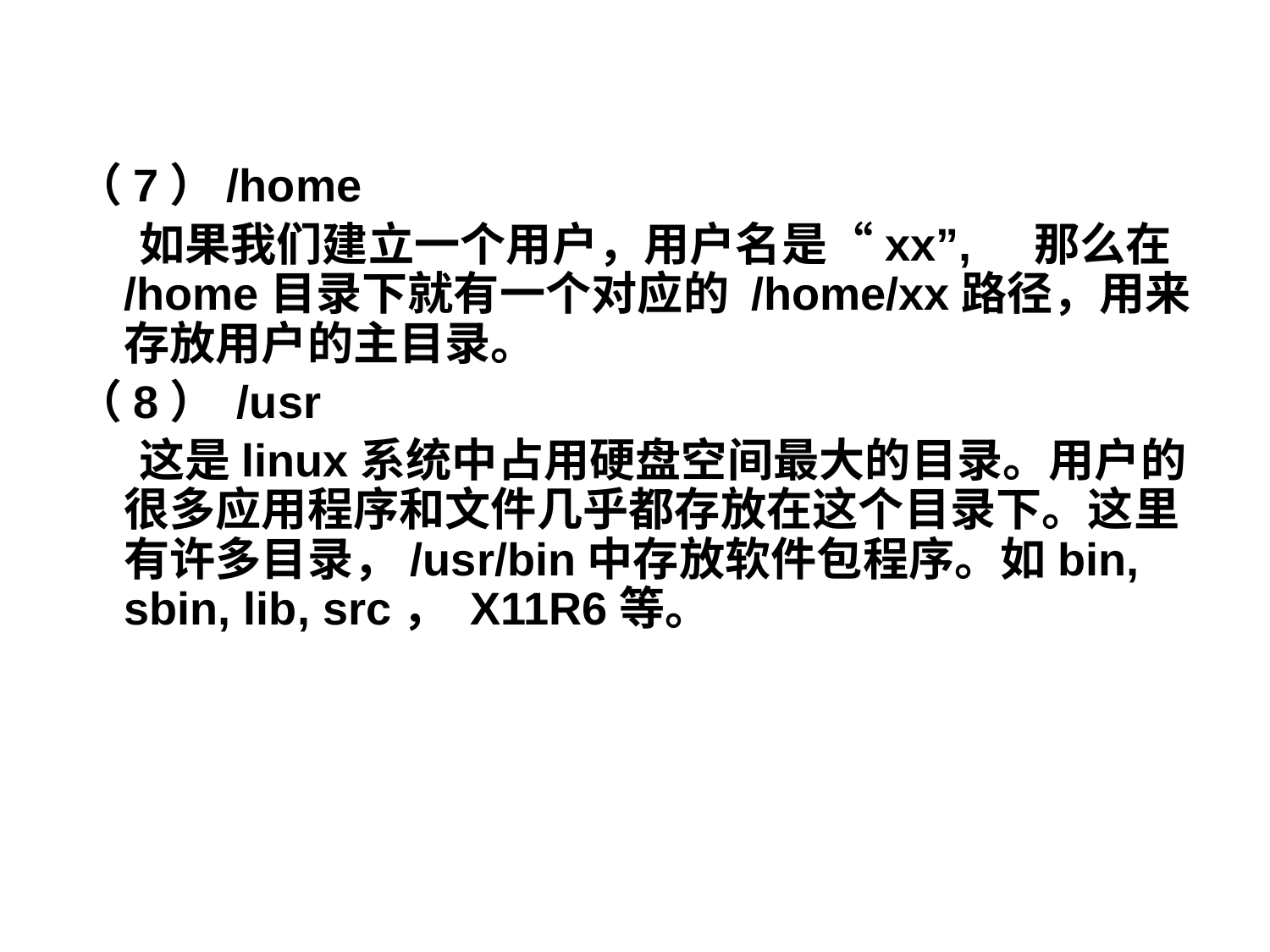

（7）/home
     如果我们建立一个用户，用户名是“xx”,    那么在/home目录下就有一个对应的 /home/xx路径，用来存放用户的主目录。
（8） /usr
     这是linux系统中占用硬盘空间最大的目录。用户的很多应用程序和文件几乎都存放在这个目录下。这里有许多目录，/usr/bin中存放软件包程序。如bin, sbin, lib, src， X11R6等。